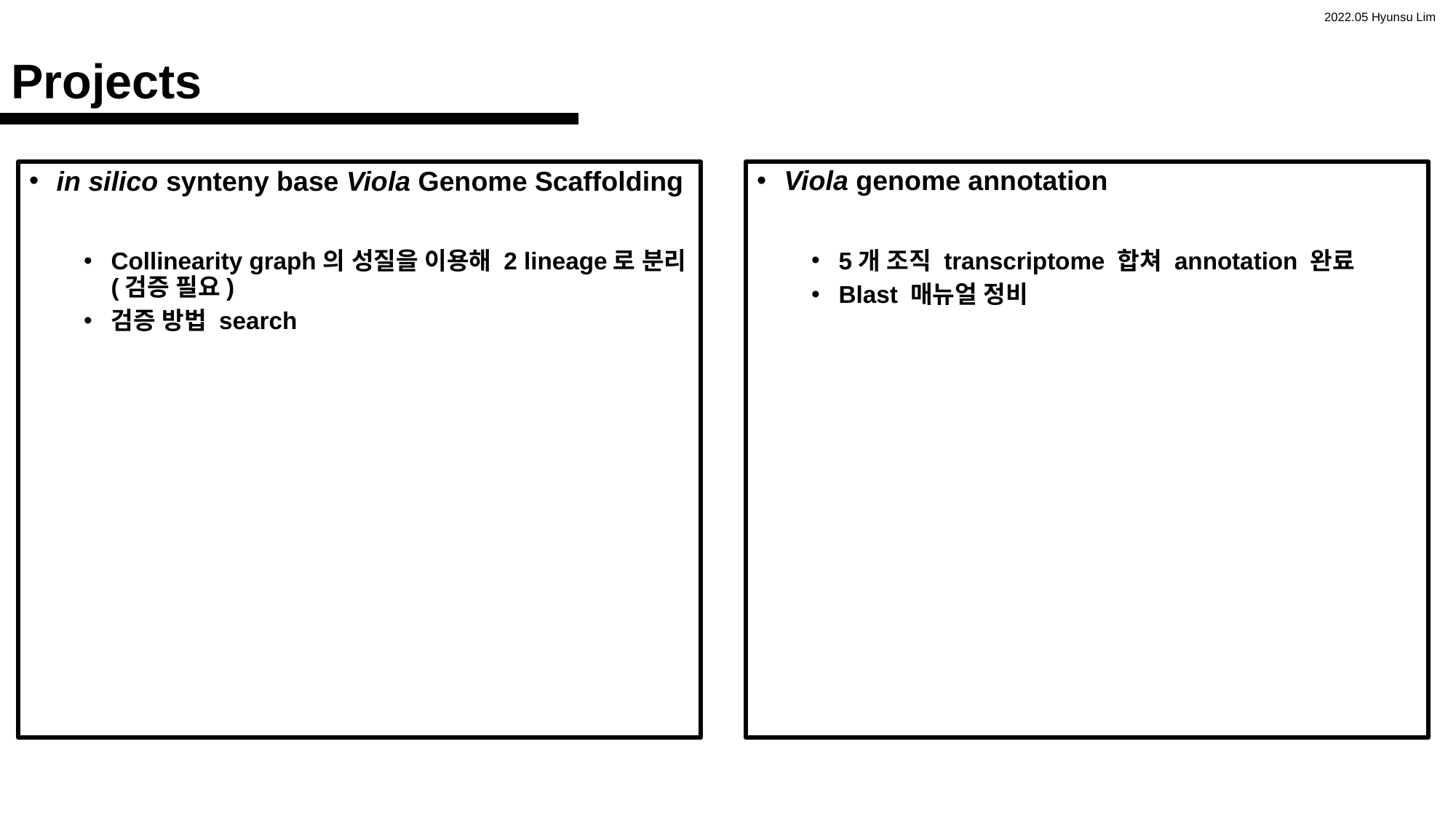

# Projects
in silico synteny base Viola Genome Scaffolding

Collinearity graph의 성질을 이용해 2 lineage로 분리(검증 필요)
검증 방법 search
Viola genome annotation

5개 조직 transcriptome 합쳐 annotation 완료
Blast 매뉴얼 정비